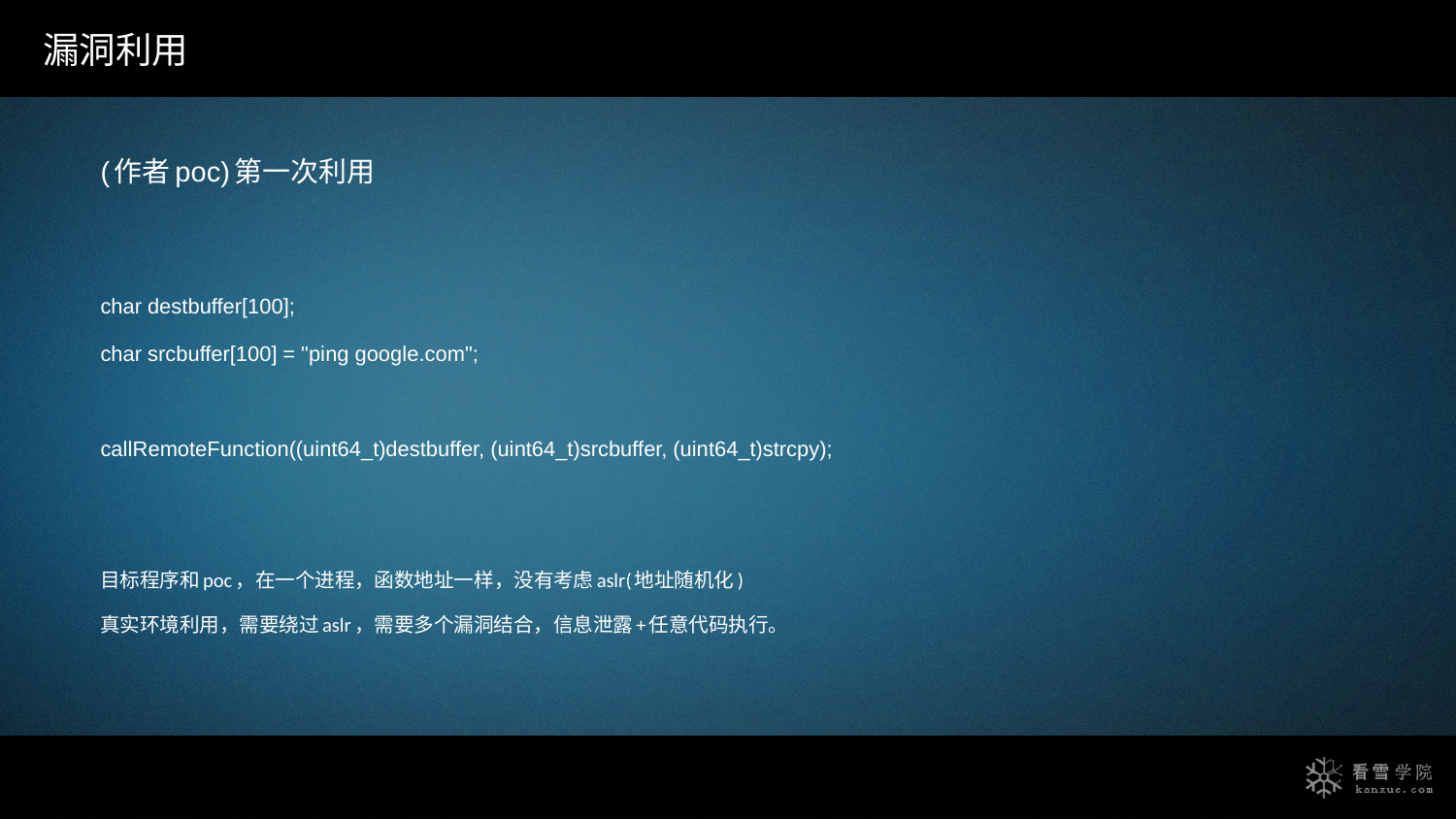

漏洞利用
(作者poc)第一次利用

char destbuffer[100];
char srcbuffer[100] = "ping google.com";

callRemoteFunction((uint64_t)destbuffer, (uint64_t)srcbuffer, (uint64_t)strcpy);

目标程序和poc，在一个进程，函数地址一样，没有考虑aslr(地址随机化)
真实环境利用，需要绕过aslr，需要多个漏洞结合，信息泄露+任意代码执行。